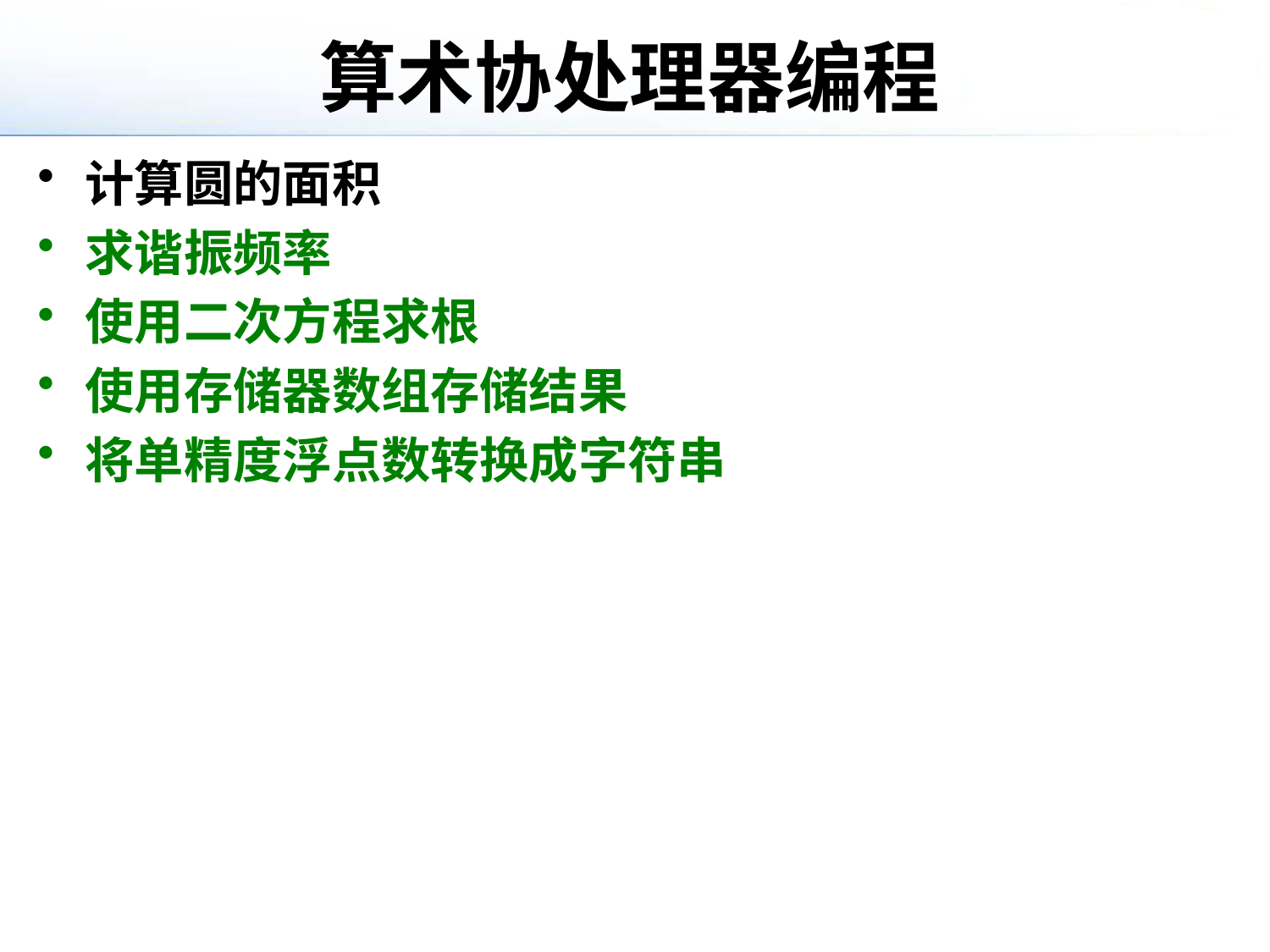

# 算术协处理器编程
计算圆的面积
求谐振频率
使用二次方程求根
使用存储器数组存储结果
将单精度浮点数转换成字符串